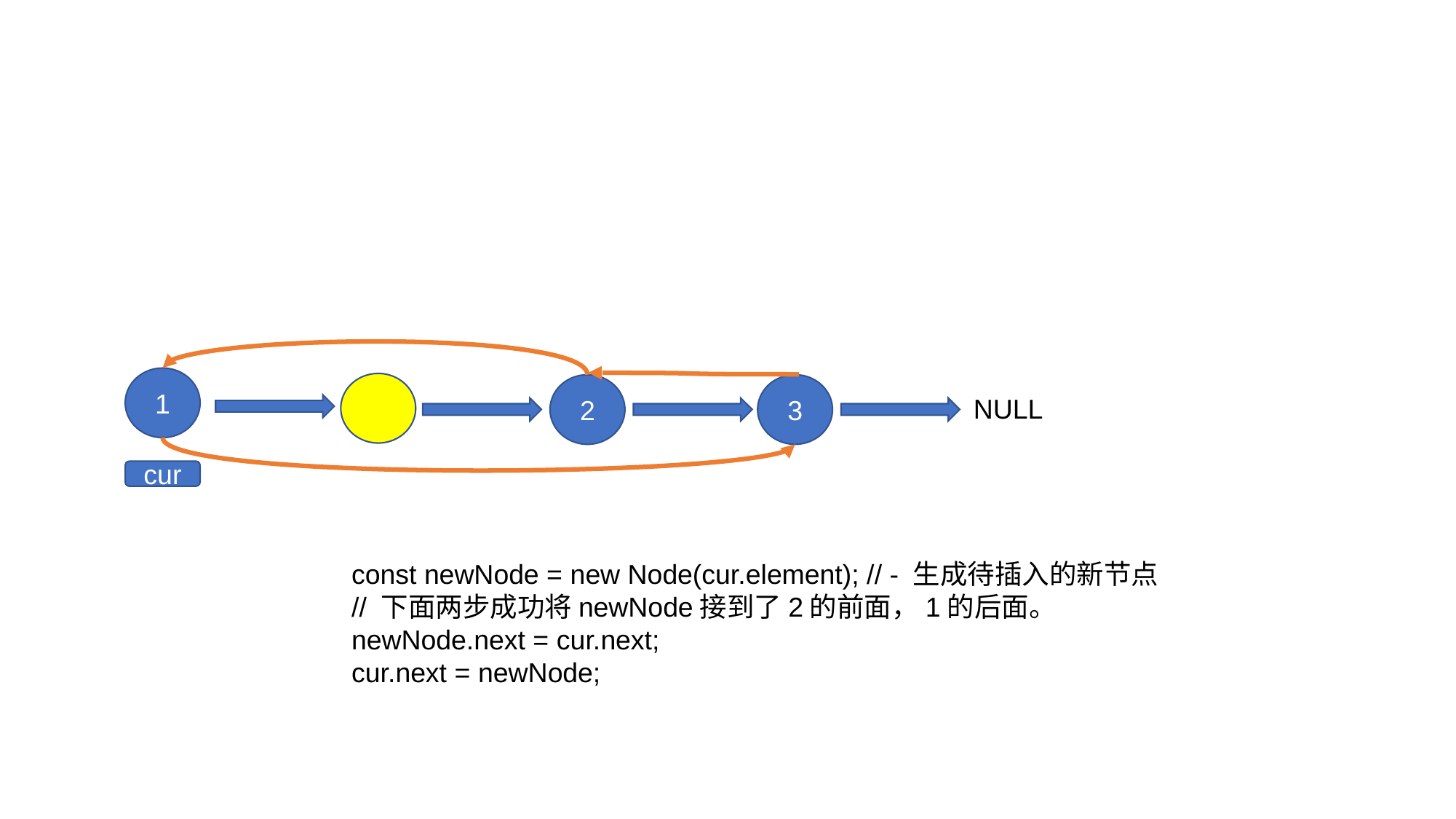

1

2
3
NULL

cur
const newNode = new Node(cur.element); // - 生成待插入的新节点
// 下面两步成功将newNode接到了2的前面，1的后面。
newNode.next = cur.next;
cur.next = newNode;